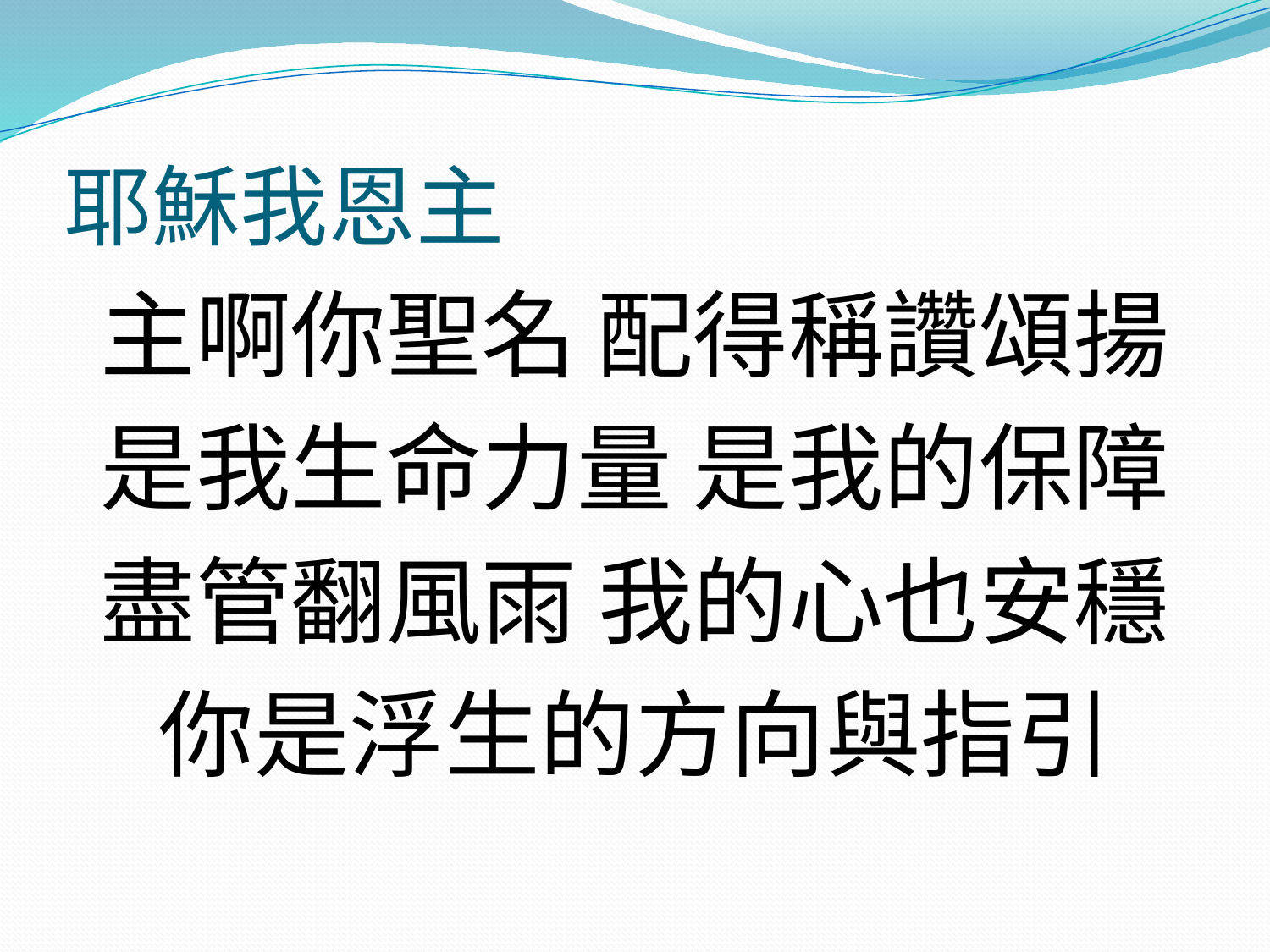

# 耶穌我恩主
主啊你聖名 配得稱讚頌揚
是我生命力量 是我的保障
盡管翻風雨 我的心也安穩
你是浮生的方向與指引